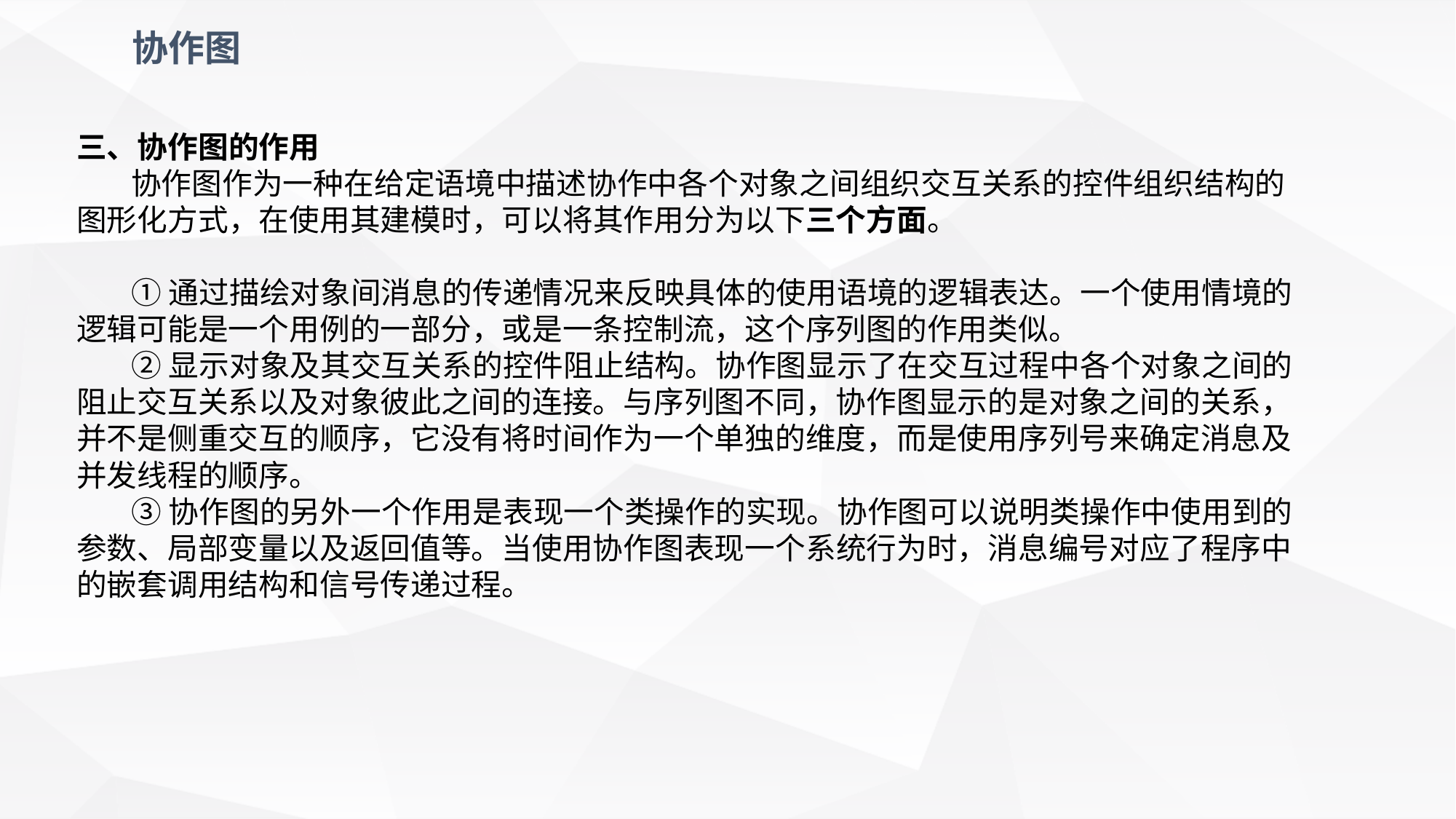

协作图
三、协作图的作用
协作图作为一种在给定语境中描述协作中各个对象之间组织交互关系的控件组织结构的图形化方式，在使用其建模时，可以将其作用分为以下三个方面。

①通过描绘对象间消息的传递情况来反映具体的使用语境的逻辑表达。一个使用情境的逻辑可能是一个用例的一部分，或是一条控制流，这个序列图的作用类似。
②显示对象及其交互关系的控件阻止结构。协作图显示了在交互过程中各个对象之间的阻止交互关系以及对象彼此之间的连接。与序列图不同，协作图显示的是对象之间的关系，并不是侧重交互的顺序，它没有将时间作为一个单独的维度，而是使用序列号来确定消息及并发线程的顺序。
③协作图的另外一个作用是表现一个类操作的实现。协作图可以说明类操作中使用到的参数、局部变量以及返回值等。当使用协作图表现一个系统行为时，消息编号对应了程序中的嵌套调用结构和信号传递过程。